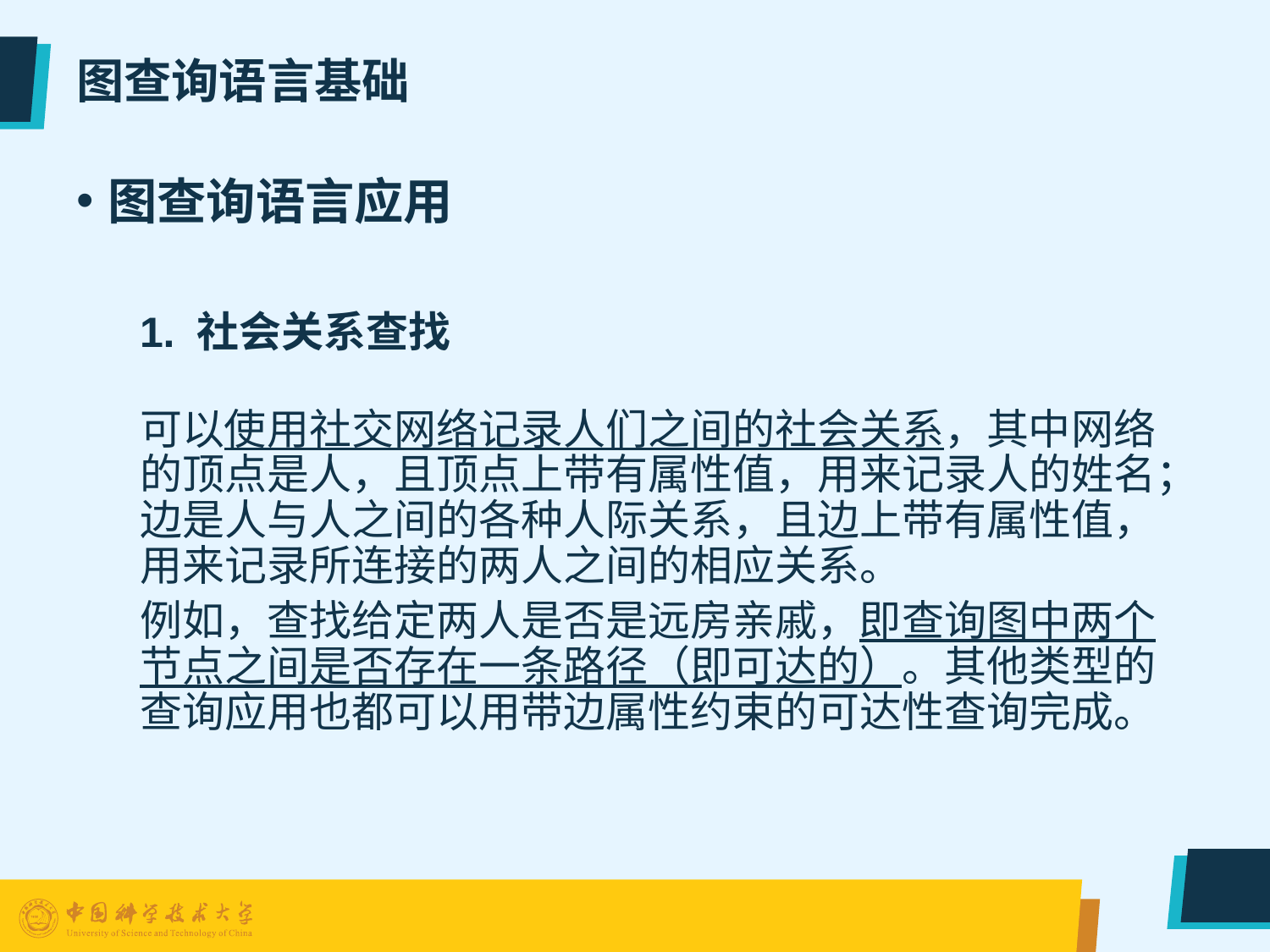

# 图查询语言基础
图查询语言应用

1. 社会关系查找

可以使用社交网络记录人们之间的社会关系，其中网络的顶点是人，且顶点上带有属性值，用来记录人的姓名；边是人与人之间的各种人际关系，且边上带有属性值，用来记录所连接的两人之间的相应关系。
例如，查找给定两人是否是远房亲戚，即查询图中两个节点之间是否存在一条路径（即可达的）。其他类型的查询应用也都可以用带边属性约束的可达性查询完成。

7